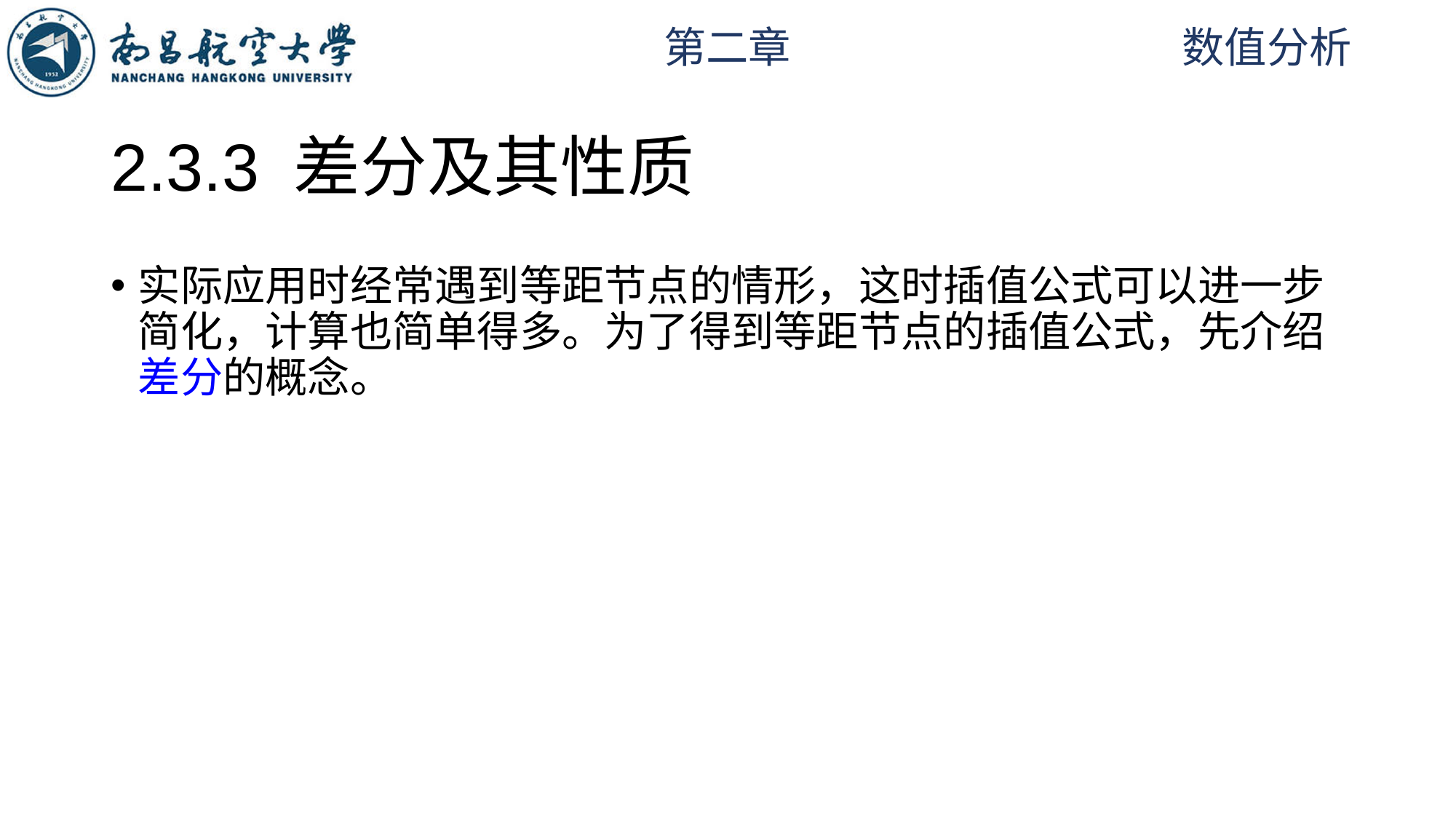

# 2.3.3 差分及其性质
实际应用时经常遇到等距节点的情形，这时插值公式可以进一步简化，计算也简单得多。为了得到等距节点的插值公式，先介绍差分的概念。